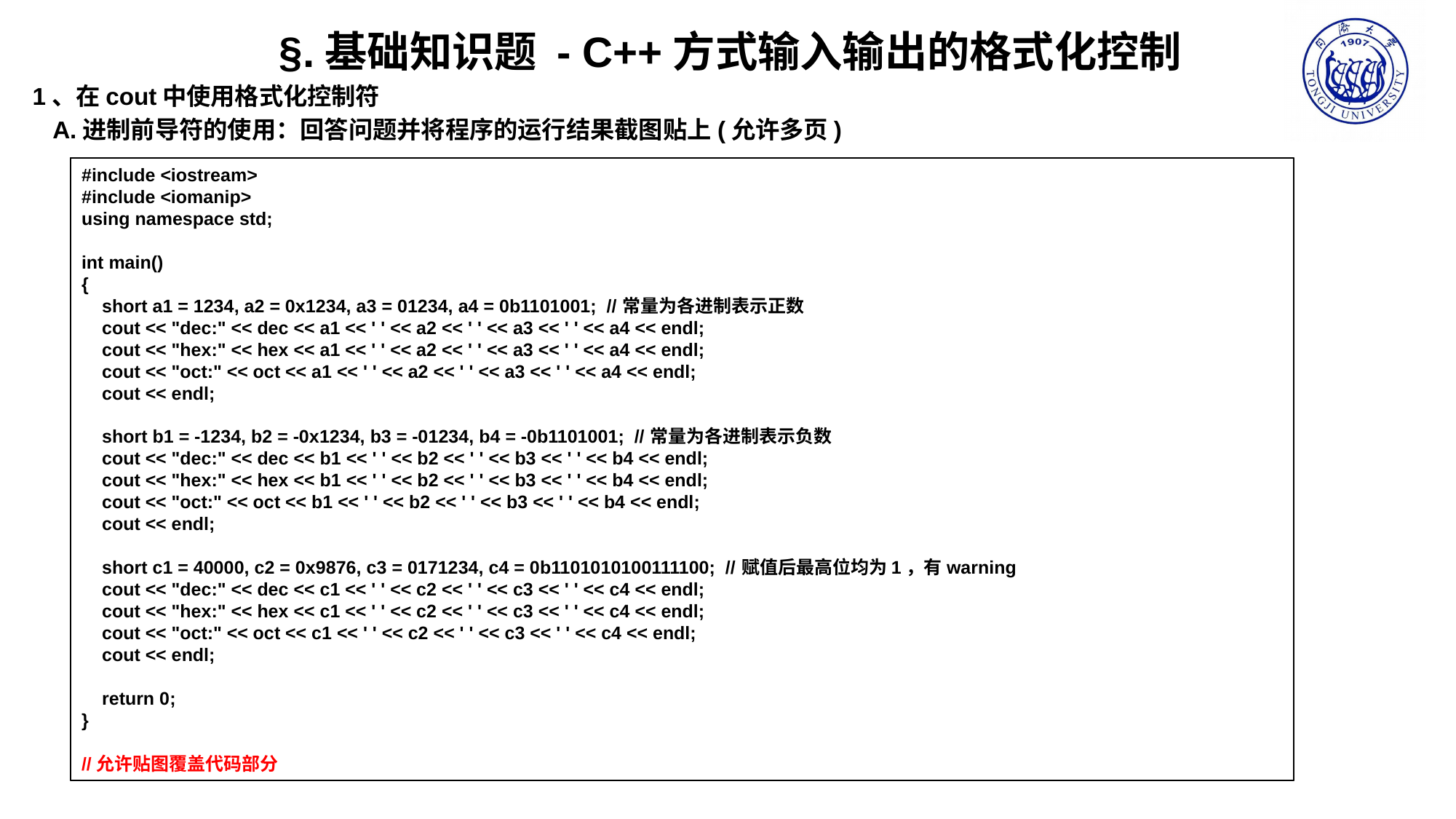

§.基础知识题 - C++方式输入输出的格式化控制
1、在cout中使用格式化控制符
   A.进制前导符的使用：回答问题并将程序的运行结果截图贴上(允许多页)
#include <iostream>
#include <iomanip>
using namespace std;

int main()
{
    short a1 = 1234, a2 = 0x1234, a3 = 01234, a4 = 0b1101001;  //常量为各进制表示正数
    cout << "dec:" << dec << a1 << ' ' << a2 << ' ' << a3 << ' ' << a4 << endl;
    cout << "hex:" << hex << a1 << ' ' << a2 << ' ' << a3 << ' ' << a4 << endl;
    cout << "oct:" << oct << a1 << ' ' << a2 << ' ' << a3 << ' ' << a4 << endl;
    cout << endl;

    short b1 = -1234, b2 = -0x1234, b3 = -01234, b4 = -0b1101001;  //常量为各进制表示负数
    cout << "dec:" << dec << b1 << ' ' << b2 << ' ' << b3 << ' ' << b4 << endl;
    cout << "hex:" << hex << b1 << ' ' << b2 << ' ' << b3 << ' ' << b4 << endl;
    cout << "oct:" << oct << b1 << ' ' << b2 << ' ' << b3 << ' ' << b4 << endl;
    cout << endl;

    short c1 = 40000, c2 = 0x9876, c3 = 0171234, c4 = 0b1101010100111100;  //赋值后最高位均为1，有warning
    cout << "dec:" << dec << c1 << ' ' << c2 << ' ' << c3 << ' ' << c4 << endl;
    cout << "hex:" << hex << c1 << ' ' << c2 << ' ' << c3 << ' ' << c4 << endl;
    cout << "oct:" << oct << c1 << ' ' << c2 << ' ' << c3 << ' ' << c4 << endl;
    cout << endl;

    return 0;
}

//允许贴图覆盖代码部分